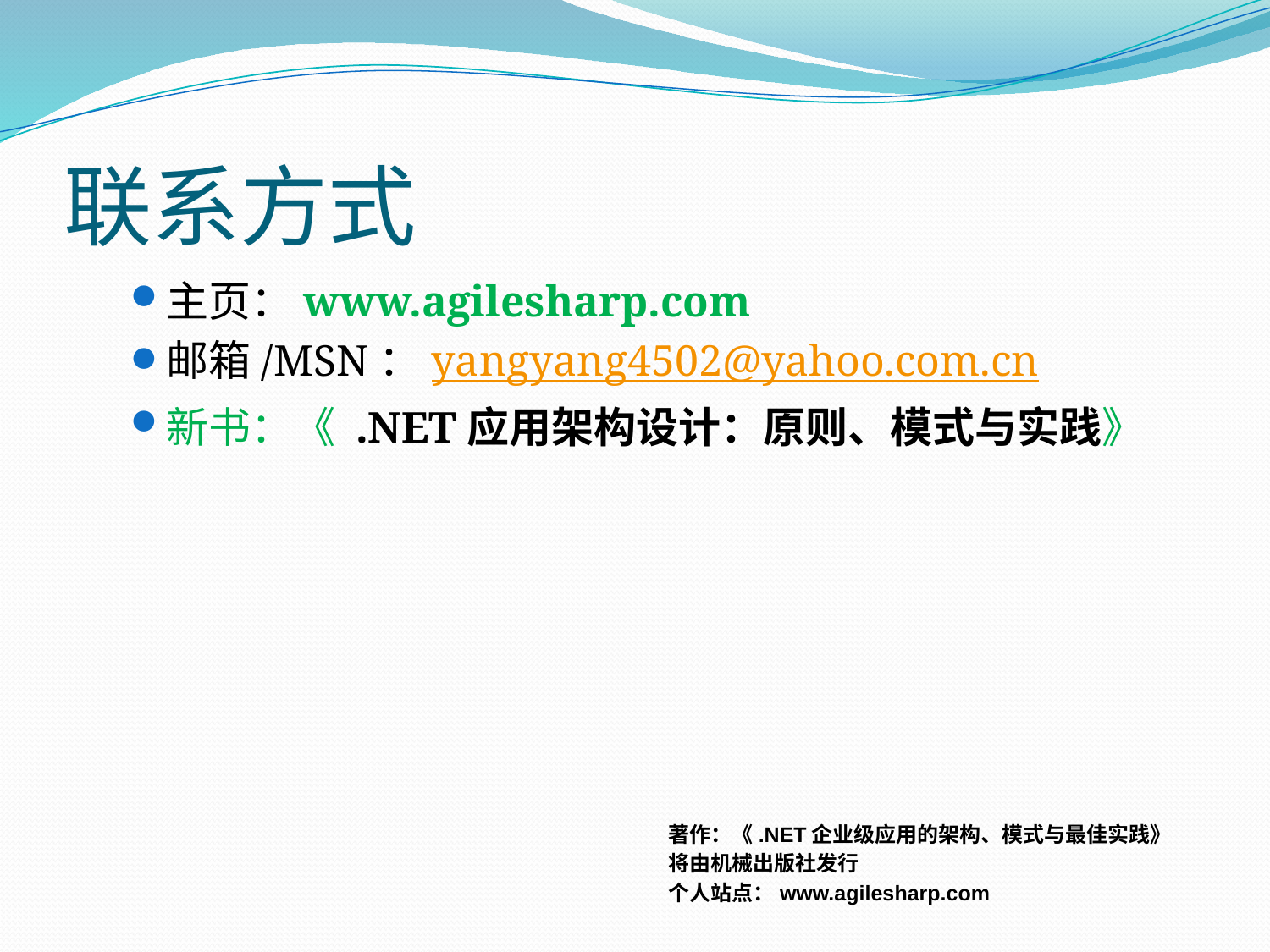

# 联系方式
主页：www.agilesharp.com
邮箱/MSN：yangyang4502@yahoo.com.cn
新书：《 .NET应用架构设计：原则、模式与实践》

著作：《.NET企业级应用的架构、模式与最佳实践》
将由机械出版社发行
个人站点：www.agilesharp.com